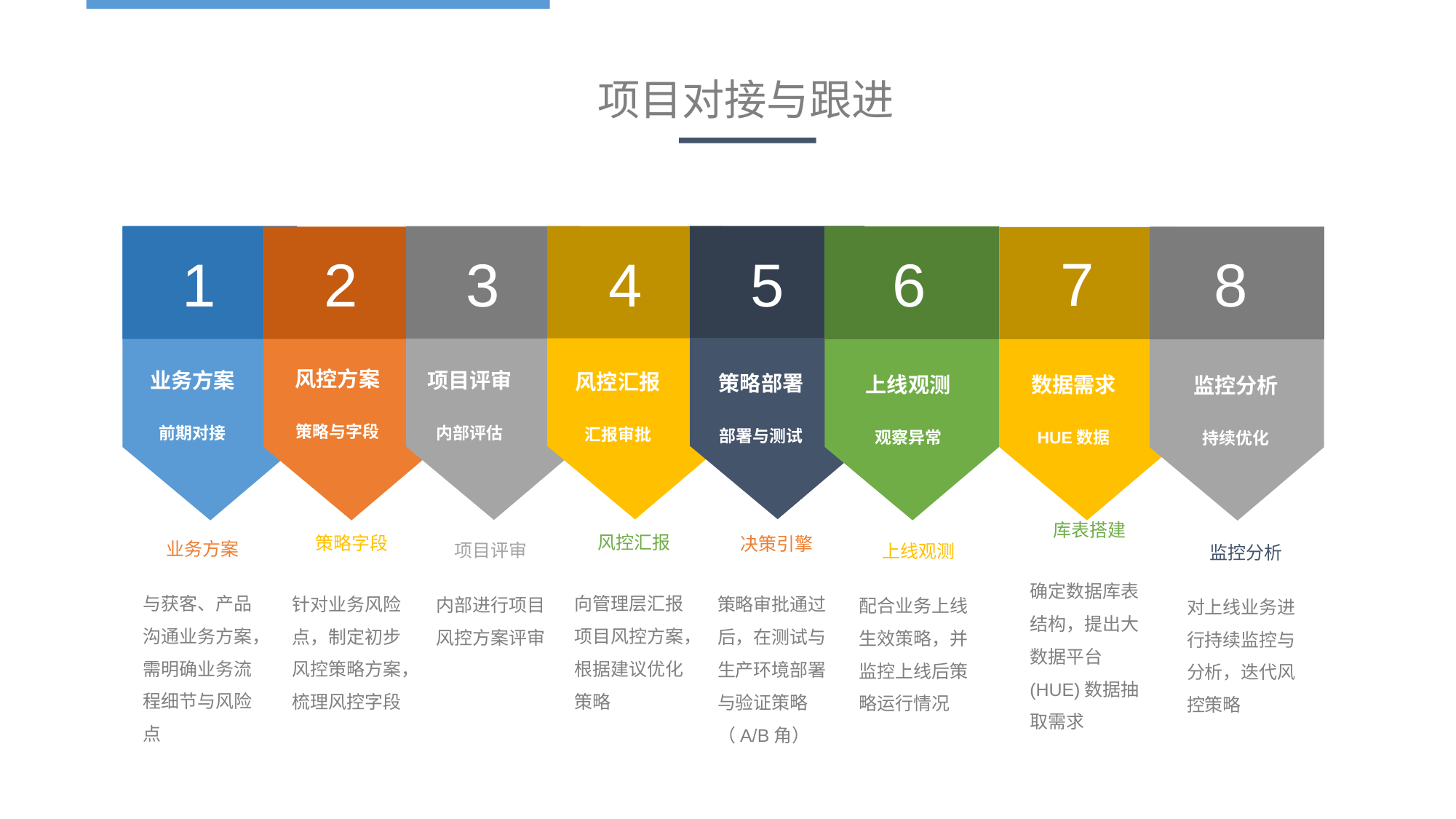

项目对接与跟进

7
1
2
3
4
5
6
8
业务方案
前期对接
项目评审
内部评估
风控方案
策略与字段
风控汇报
汇报审批
策略部署
部署与测试
联调测试
接口与决策
上线观测
观察异常
数据需求
HUE数据
监控分析
持续优化

风控汇报
向管理层汇报项目风控方案，根据建议优化策略

策略字段
针对业务风险点，制定初步风控策略方案，梳理风控字段

决策引擎

策略审批通过后，在测试与生产环境部署与验证策略（A/B角）

库表搭建
确定数据库表结构，提出大数据平台(HUE)数据抽取需求
业务方案
与获客、产品沟通业务方案，需明确业务流程细节与风险点
上线观测
配合业务上线生效策略，并监控上线后策略运行情况
项目评审
内部进行项目
风控方案评审
监控分析
对上线业务进行持续监控与分析，迭代风控策略